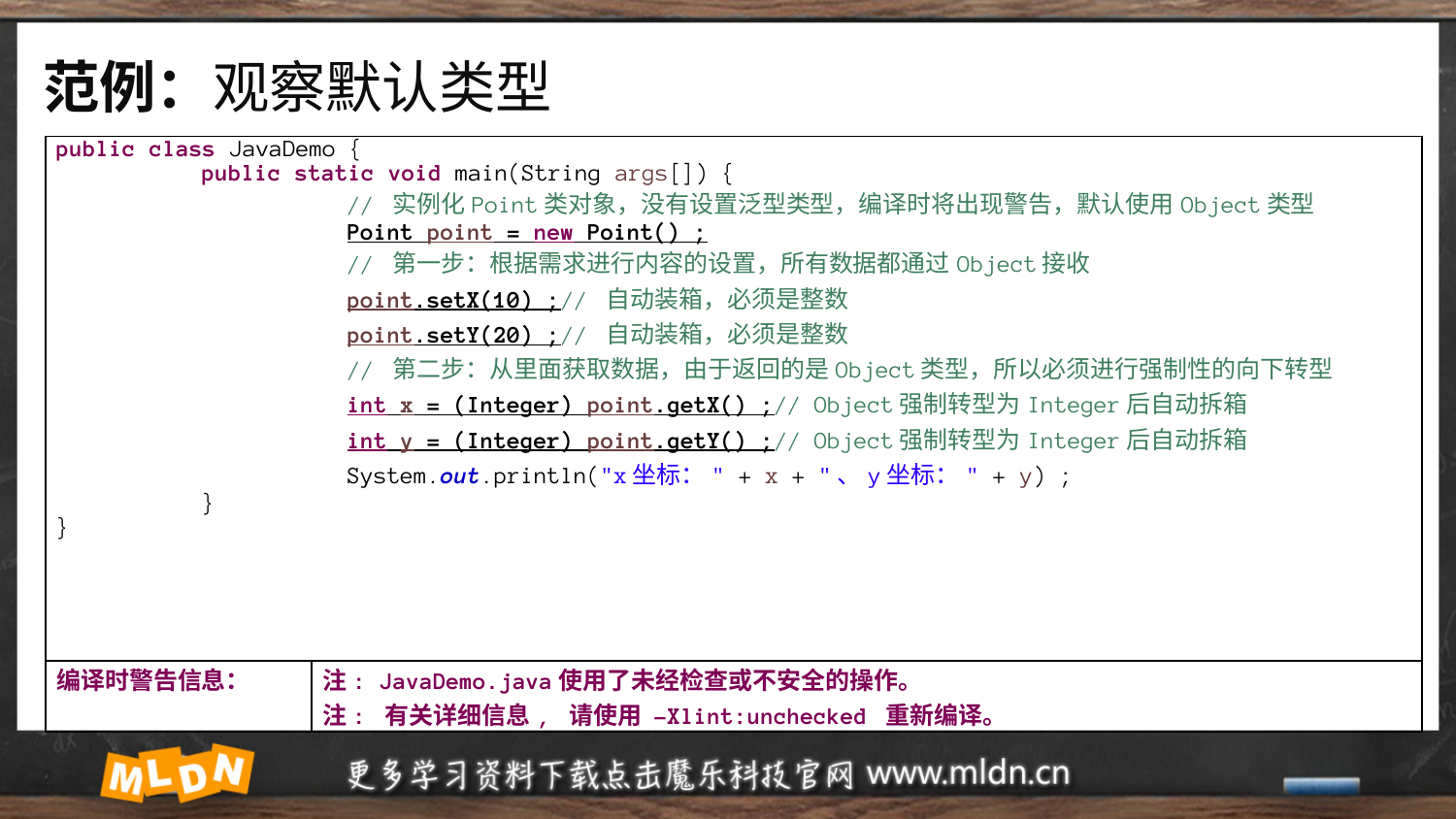

# 范例：观察默认类型
| public class JavaDemo { public static void main(String args[]) { // 实例化Point类对象，没有设置泛型类型，编译时将出现警告，默认使用Object类型 Point point = new Point() ; // 第一步：根据需求进行内容的设置，所有数据都通过Object接收 point.setX(10) ;// 自动装箱，必须是整数 point.setY(20) ;// 自动装箱，必须是整数 // 第二步：从里面获取数据，由于返回的是Object类型，所以必须进行强制性的向下转型 int x = (Integer) point.getX() ;// Object强制转型为Integer后自动拆箱 int y = (Integer) point.getY() ;// Object强制转型为Integer后自动拆箱 System.out.println("x坐标：" + x + "、y坐标：" + y) ; } } |  |
| --- | --- |
| 编译时警告信息： | 注: JavaDemo.java使用了未经检查或不安全的操作。 注: 有关详细信息, 请使用 -Xlint:unchecked 重新编译。 |